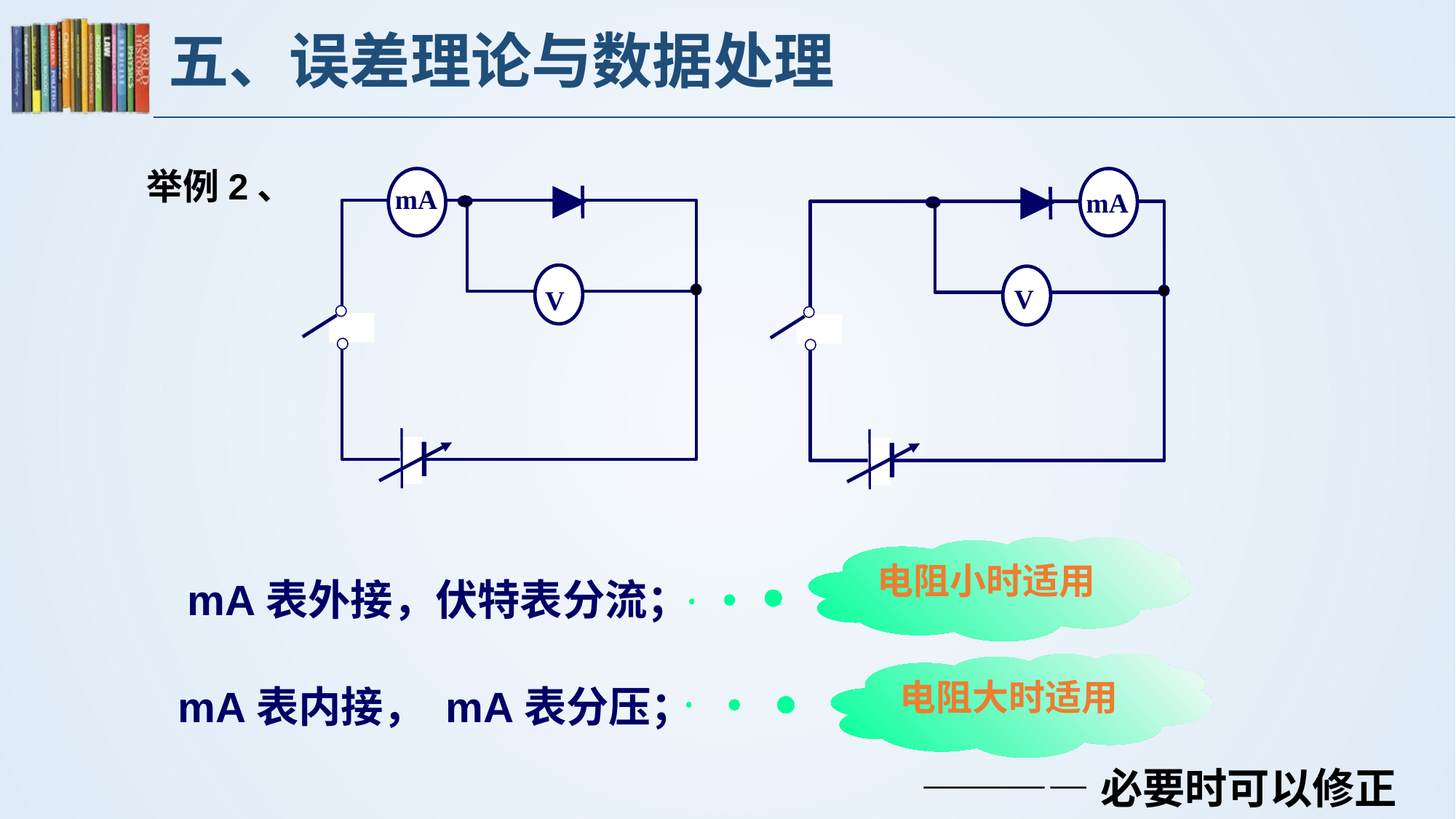

# 五、误差理论与数据处理
举例2、
 mA

 V

 mA

 V

电阻小时适用
mA表外接，伏特表分流；
电阻大时适用
mA表内接， mA表分压；
————必要时可以修正